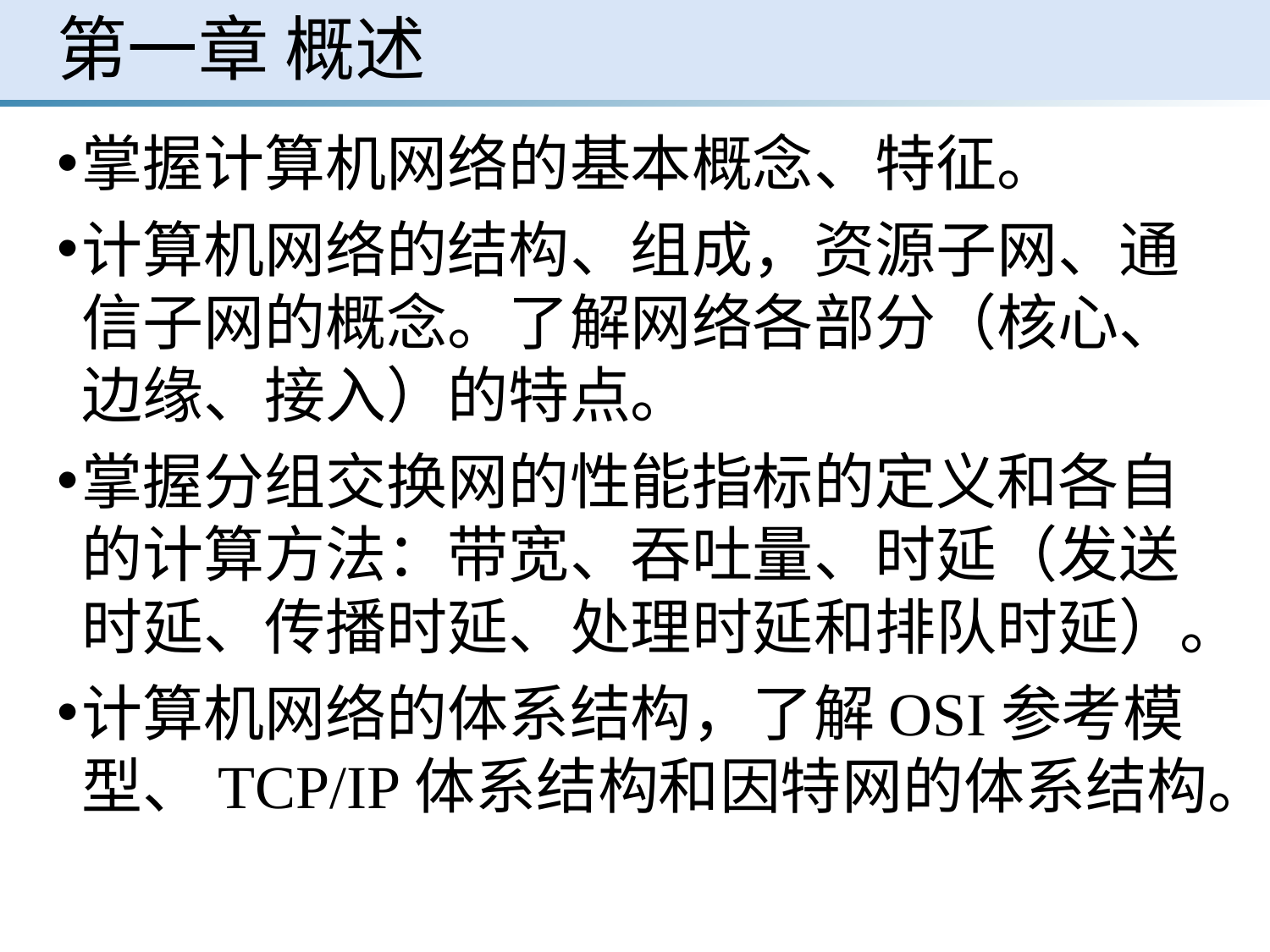

# 第一章 概述
掌握计算机网络的基本概念、特征。
计算机网络的结构、组成，资源子网、通信子网的概念。了解网络各部分（核心、边缘、接入）的特点。
掌握分组交换网的性能指标的定义和各自的计算方法：带宽、吞吐量、时延（发送时延、传播时延、处理时延和排队时延）。
计算机网络的体系结构，了解OSI参考模型、TCP/IP体系结构和因特网的体系结构。